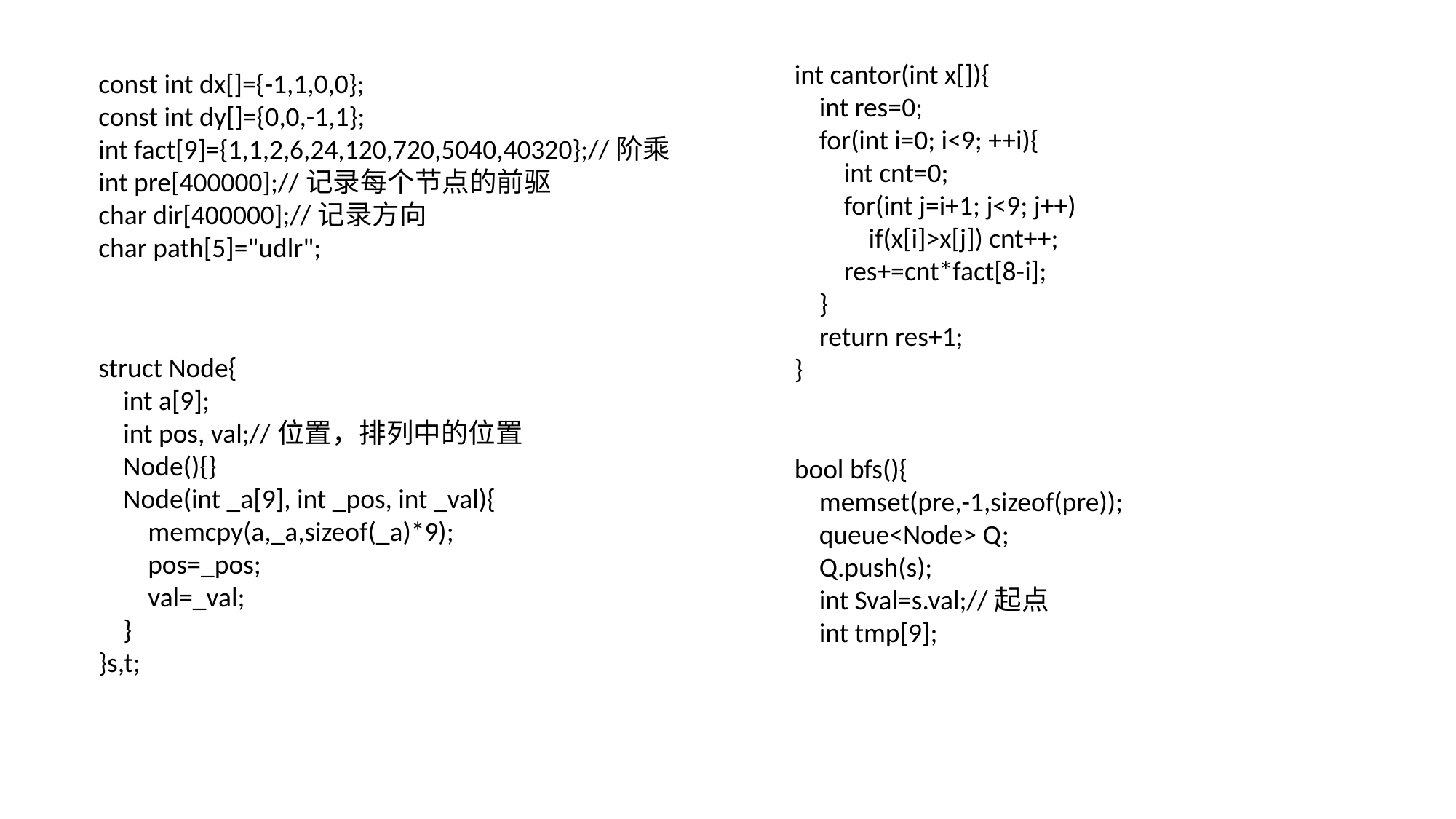

int cantor(int x[]){
    int res=0;
    for(int i=0; i<9; ++i){
        int cnt=0;
        for(int j=i+1; j<9; j++)
            if(x[i]>x[j]) cnt++;
        res+=cnt*fact[8-i];
    }
    return res+1;
}
const int dx[]={-1,1,0,0};
const int dy[]={0,0,-1,1};
int fact[9]={1,1,2,6,24,120,720,5040,40320};//阶乘
int pre[400000];//记录每个节点的前驱
char dir[400000];//记录方向
char path[5]="udlr";
struct Node{
    int a[9];
    int pos, val;//位置，排列中的位置
    Node(){}
    Node(int _a[9], int _pos, int _val){
        memcpy(a,_a,sizeof(_a)*9);
        pos=_pos;
        val=_val;
    }
}s,t;
bool bfs(){
    memset(pre,-1,sizeof(pre));
    queue<Node> Q;
    Q.push(s);
    int Sval=s.val;//起点
    int tmp[9];